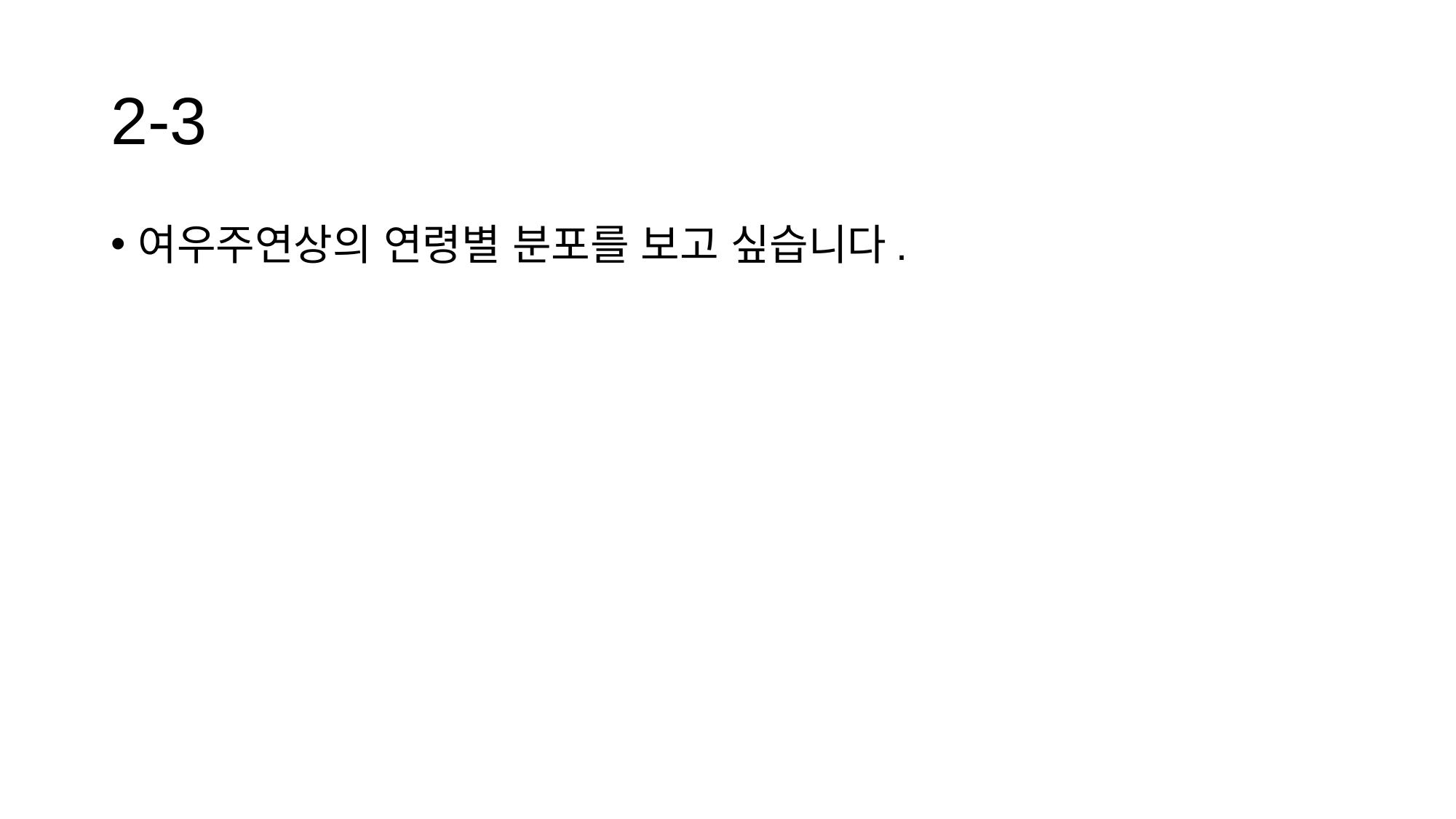

# 2-3
여우주연상의 연령별 분포를 보고 싶습니다.